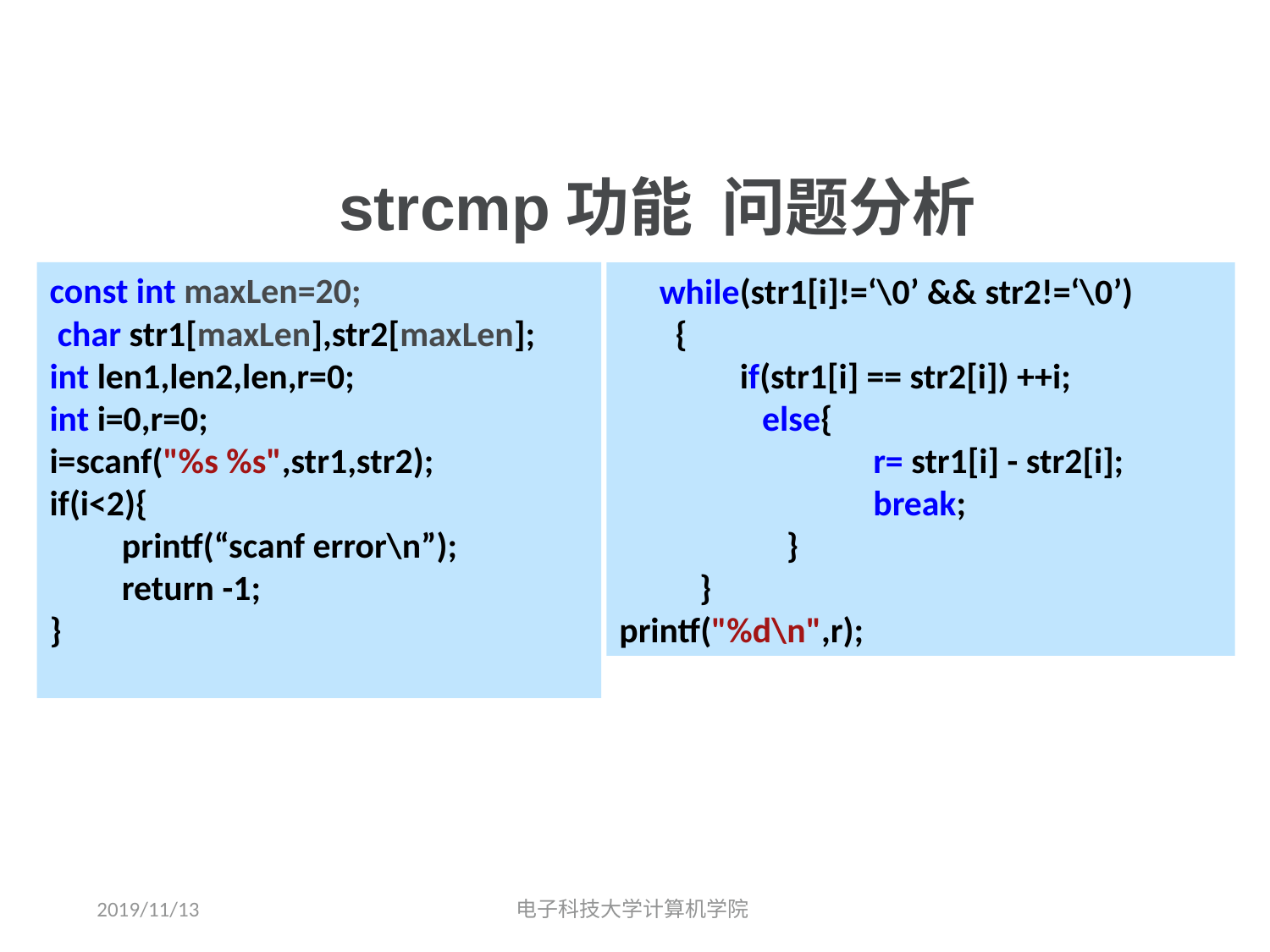

strcmp功能  问题分析
const int maxLen=20;
 char str1[maxLen],str2[maxLen];
int len1,len2,len,r=0;
int i=0,r=0;
i=scanf("%s %s",str1,str2);
if(i<2){
         printf(“scanf error\n”);
         return -1;
}

     while(str1[i]!=‘\0’ && str2!=‘\0’)
       {
               if(str1[i] == str2[i]) ++i;
	  else{
		r= str1[i] - str2[i]; 		break;
	     }
          }
printf("%d\n",r);

2019/11/13
电子科技大学计算机学院